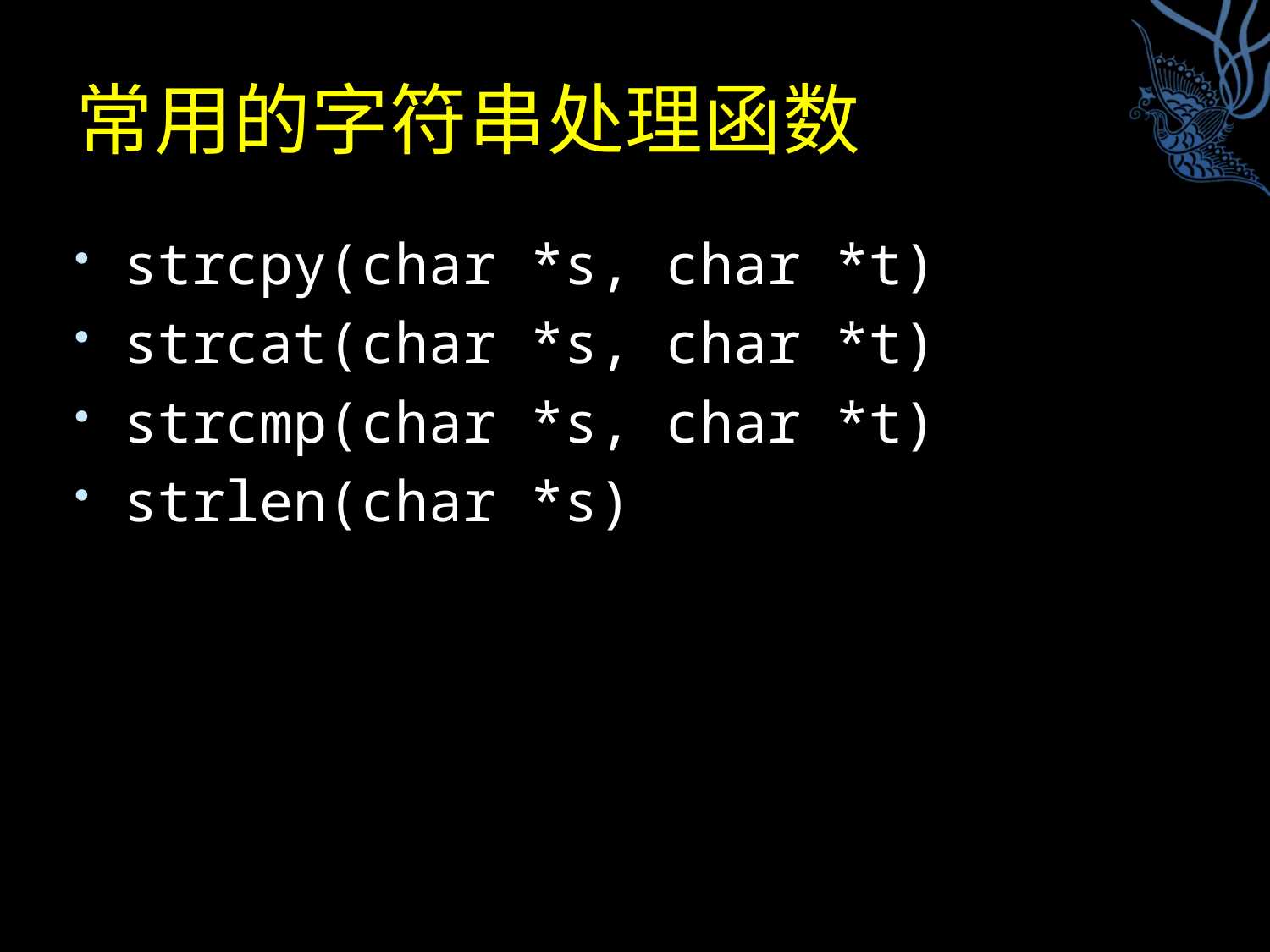

# 常用的字符串处理函数
strcpy(char *s, char *t)
strcat(char *s, char *t)
strcmp(char *s, char *t)
strlen(char *s)